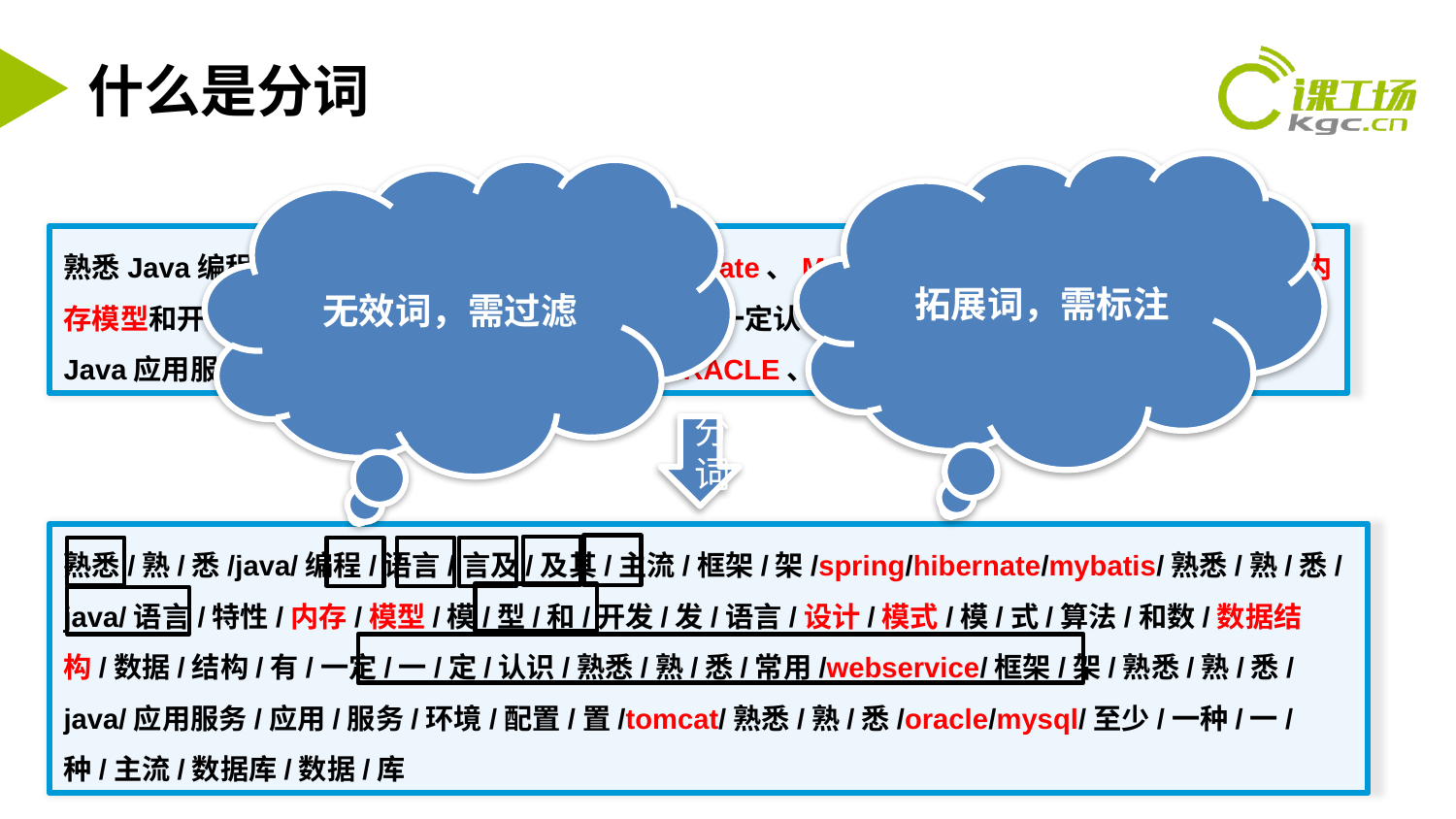

# 什么是分词
拓展词，需标注
无效词，需过滤
熟悉Java编程语言及其主流框架(Spring，Hibernate、Mybatis等)； 熟悉Java语言的特性、内存模型和开发语言的设计模式，对算法和数据结构有一定认识； 熟悉常用WebService框架 熟悉Java应用服务的环境配置(Tomcat等)； 熟悉ORACLE、MySql至少一种主流数据库；
分词
熟悉/熟/悉/java/编程/语言/言及/及其/主流/框架/架/spring/hibernate/mybatis/熟悉/熟/悉/java/语言/特性/内存/模型/模/型/和/开发/发/语言/设计/模式/模/式/算法/和数/数据结构/数据/结构/有/一定/一/定/认识/熟悉/熟/悉/常用/webservice/框架/架/熟悉/熟/悉/java/应用服务/应用/服务/环境/配置/置/tomcat/熟悉/熟/悉/oracle/mysql/至少/一种/一/种/主流/数据库/数据/库